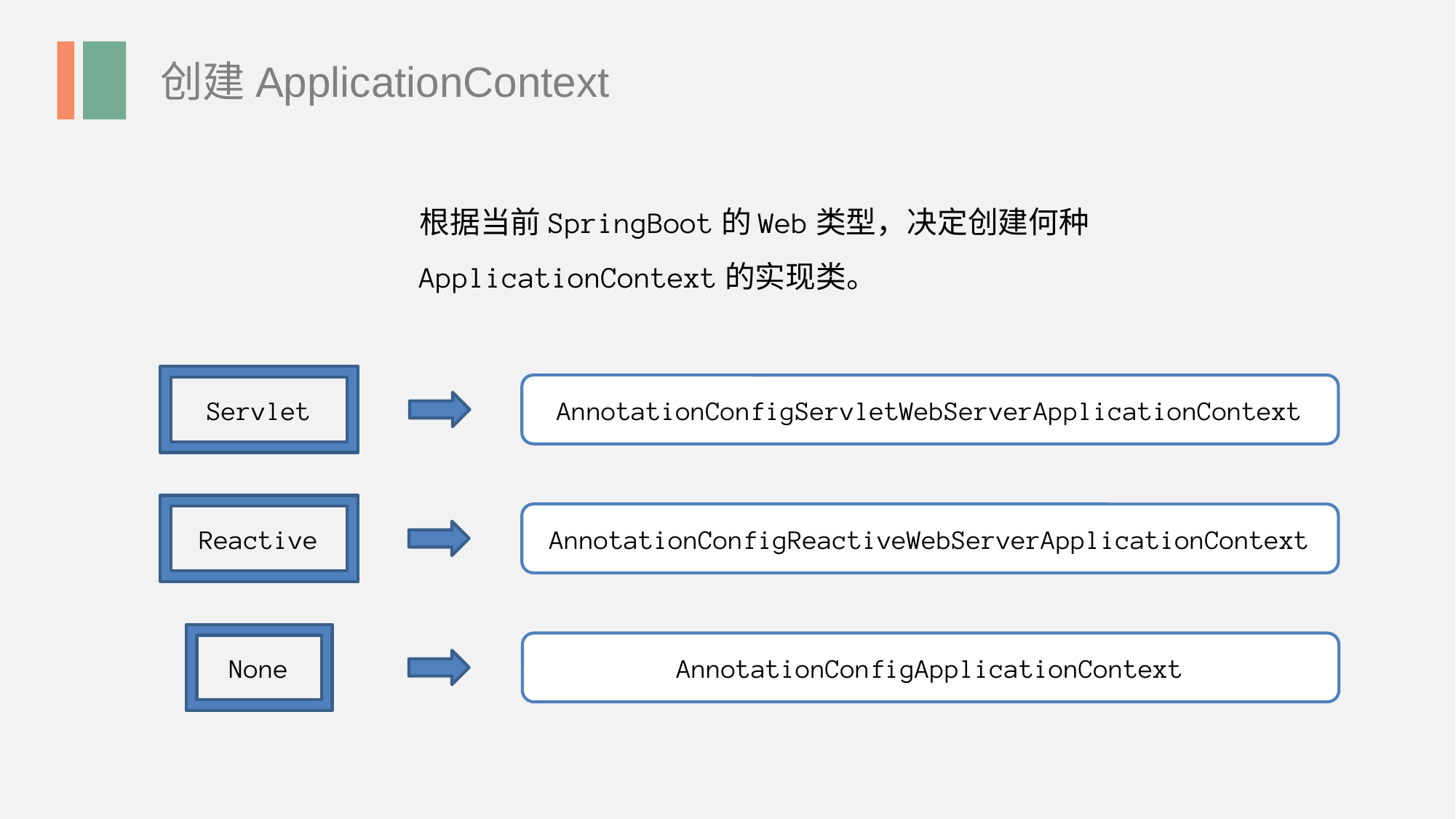

创建ApplicationContext
根据当前SpringBoot的Web类型，决定创建何种ApplicationContext的实现类。
Servlet
AnnotationConfigServletWebServerApplicationContext

Reactive
AnnotationConfigReactiveWebServerApplicationContext

None
AnnotationConfigApplicationContext